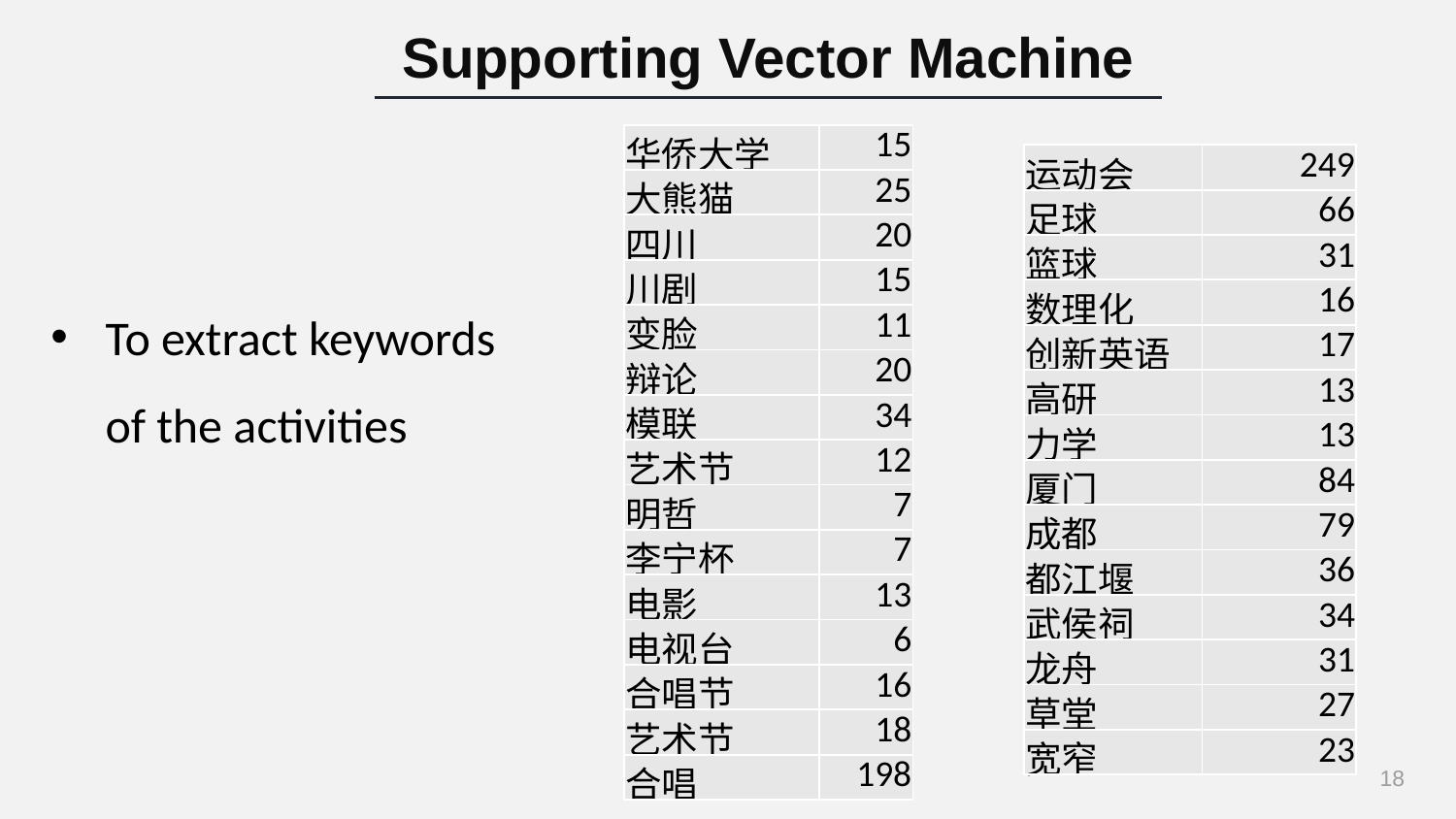

Supporting Vector Machine
| 华侨大学 | 15 |
| --- | --- |
| 大熊猫 | 25 |
| 四川 | 20 |
| 川剧 | 15 |
| 变脸 | 11 |
| 辩论 | 20 |
| 模联 | 34 |
| 艺术节 | 12 |
| 明哲 | 7 |
| 李宁杯 | 7 |
| 电影 | 13 |
| 电视台 | 6 |
| 合唱节 | 16 |
| 艺术节 | 18 |
| 合唱 | 198 |
| 运动会 | 249 |
| --- | --- |
| 足球 | 66 |
| 篮球 | 31 |
| 数理化 | 16 |
| 创新英语 | 17 |
| 高研 | 13 |
| 力学 | 13 |
| 厦门 | 84 |
| 成都 | 79 |
| 都江堰 | 36 |
| 武侯祠 | 34 |
| 龙舟 | 31 |
| 草堂 | 27 |
| 宽窄 | 23 |
To extract keywords of the activities
18